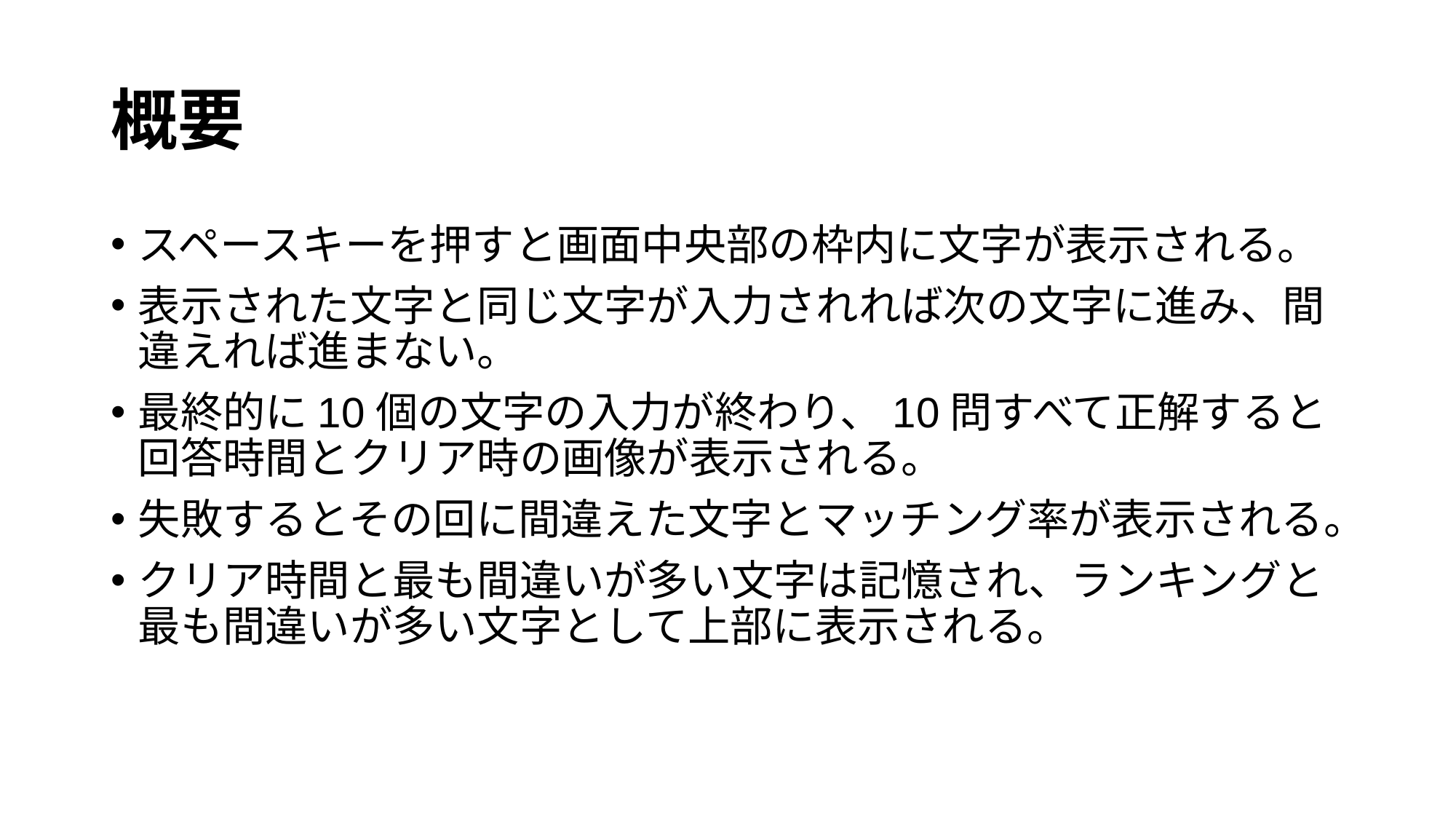

# 概要
スペースキーを押すと画面中央部の枠内に文字が表示される。
表示された文字と同じ文字が入力されれば次の文字に進み、間違えれば進まない。
最終的に10個の文字の入力が終わり、10問すべて正解すると回答時間とクリア時の画像が表示される。
失敗するとその回に間違えた文字とマッチング率が表示される。
クリア時間と最も間違いが多い文字は記憶され、ランキングと最も間違いが多い文字として上部に表示される。